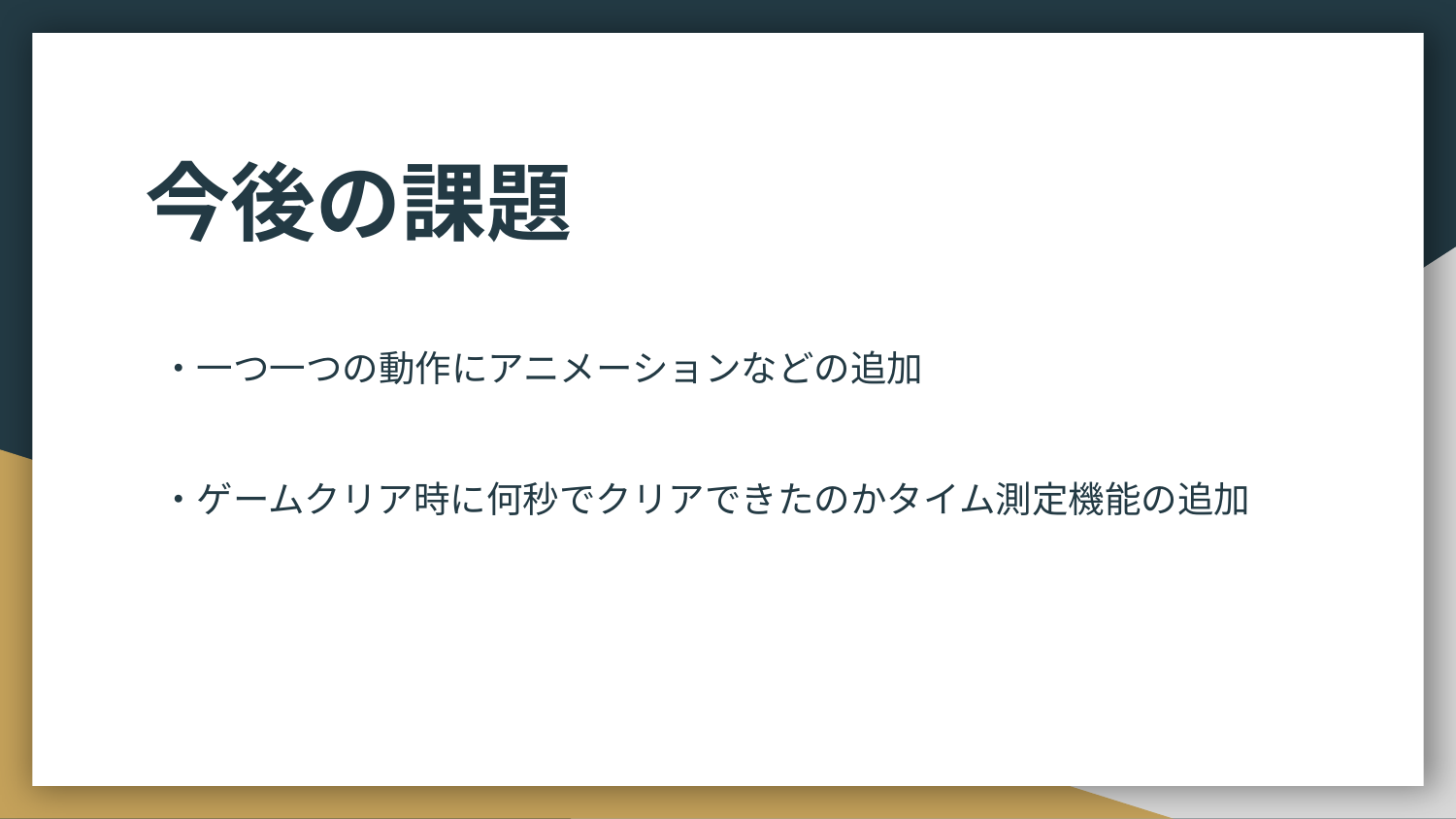

# 今後の課題

・一つ一つの動作にアニメーションなどの追加

・ゲームクリア時に何秒でクリアできたのかタイム測定機能の追加